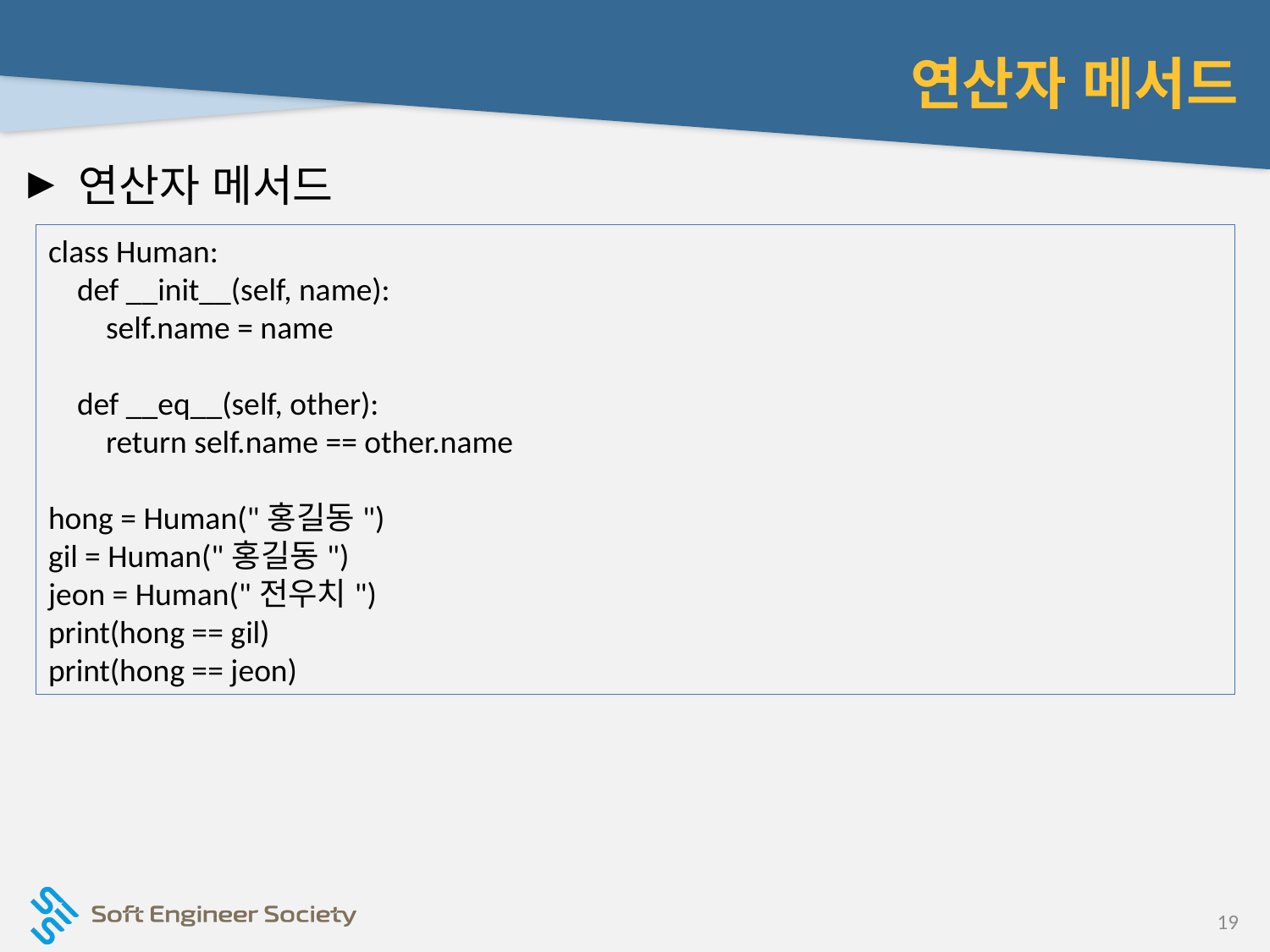

# 연산자 메서드
연산자 메서드
class Human:
    def __init__(self, name):
        self.name = name

    def __eq__(self, other):
        return self.name == other.name

hong = Human("홍길동")
gil = Human("홍길동")
jeon = Human("전우치")
print(hong == gil)
print(hong == jeon)
19